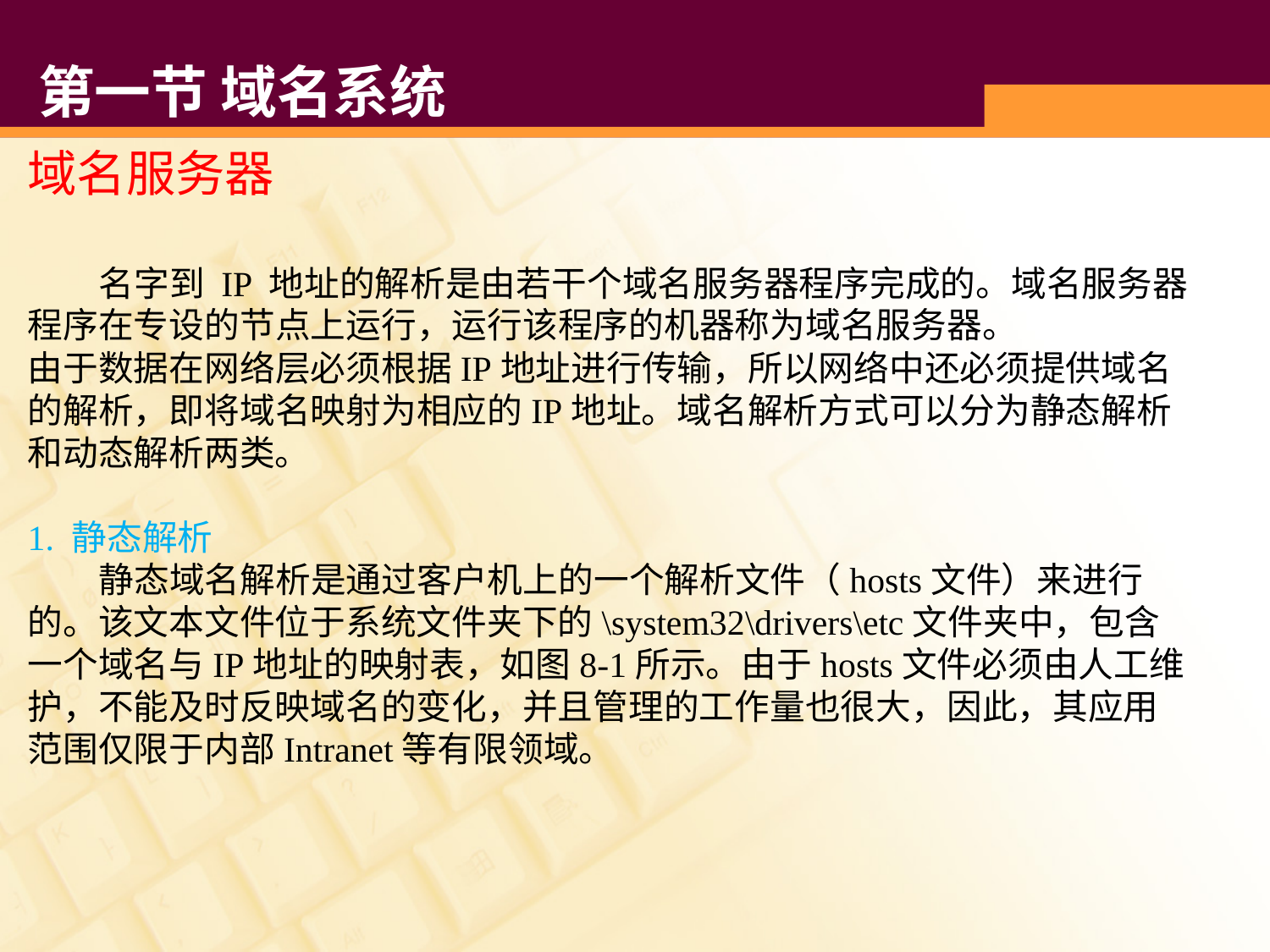

# 第一节 域名系统
域名服务器

        名字到 IP 地址的解析是由若干个域名服务器程序完成的。域名服务器程序在专设的节点上运行，运行该程序的机器称为域名服务器。
由于数据在网络层必须根据IP地址进行传输，所以网络中还必须提供域名的解析，即将域名映射为相应的IP地址。域名解析方式可以分为静态解析和动态解析两类。

1. 静态解析
        静态域名解析是通过客户机上的一个解析文件（hosts文件）来进行的。该文本文件位于系统文件夹下的\system32\drivers\etc文件夹中，包含一个域名与IP地址的映射表，如图8-1所示。由于hosts文件必须由人工维护，不能及时反映域名的变化，并且管理的工作量也很大，因此，其应用范围仅限于内部Intranet等有限领域。